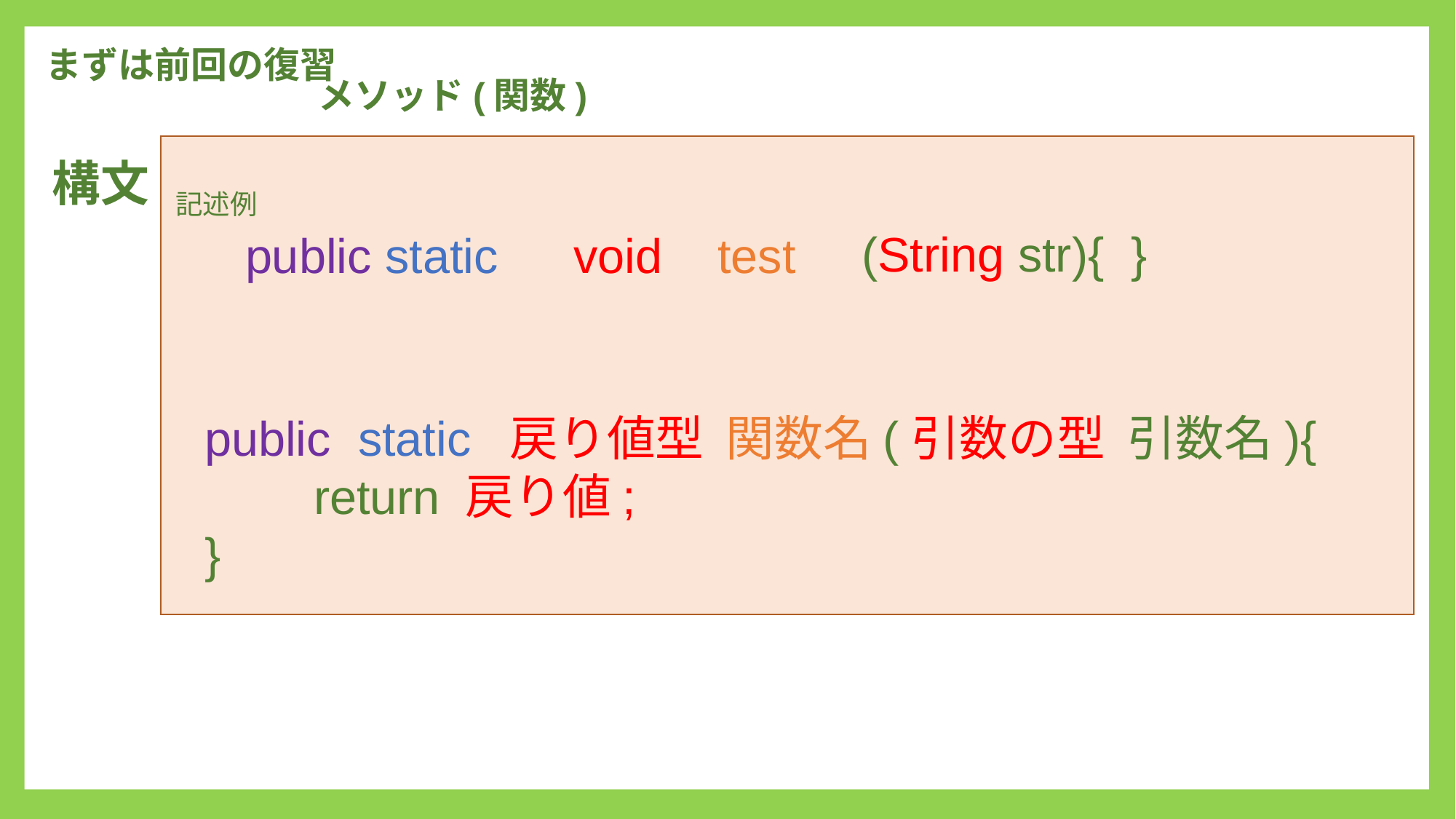

まずは前回の復習
メソッド(関数)

構文
記述例
(String str){  }
test
void
public static
public  static  戻り値型  関数名(引数の型  引数名){
	return 戻り値;
}